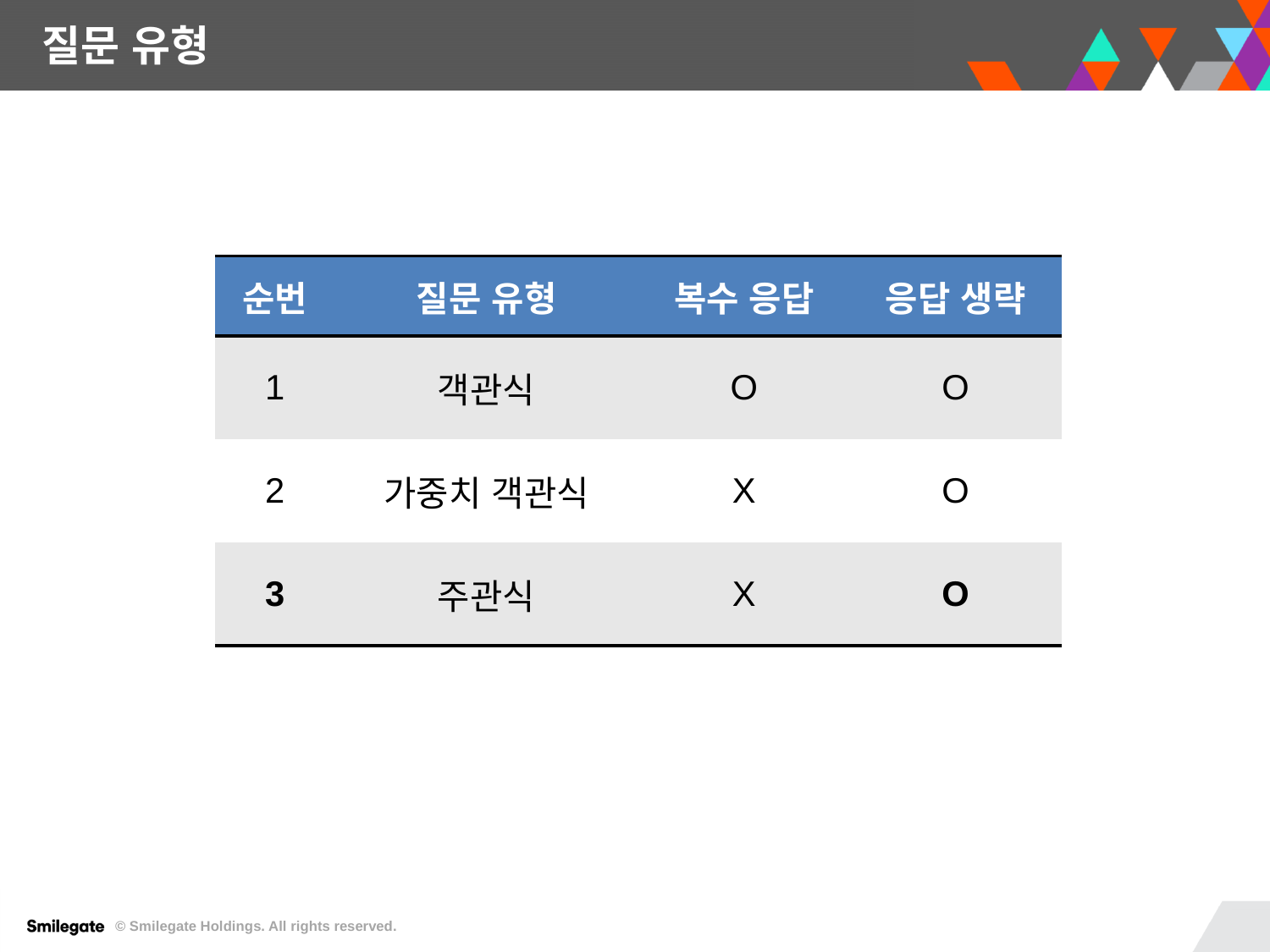

질문 유형
| 순번 | 질문 유형 | 복수 응답 | 응답 생략 |
| --- | --- | --- | --- |
| 1 | 객관식 | O | O |
| 2 | 가중치 객관식 | X | O |
| 3 | 주관식 | X | O |